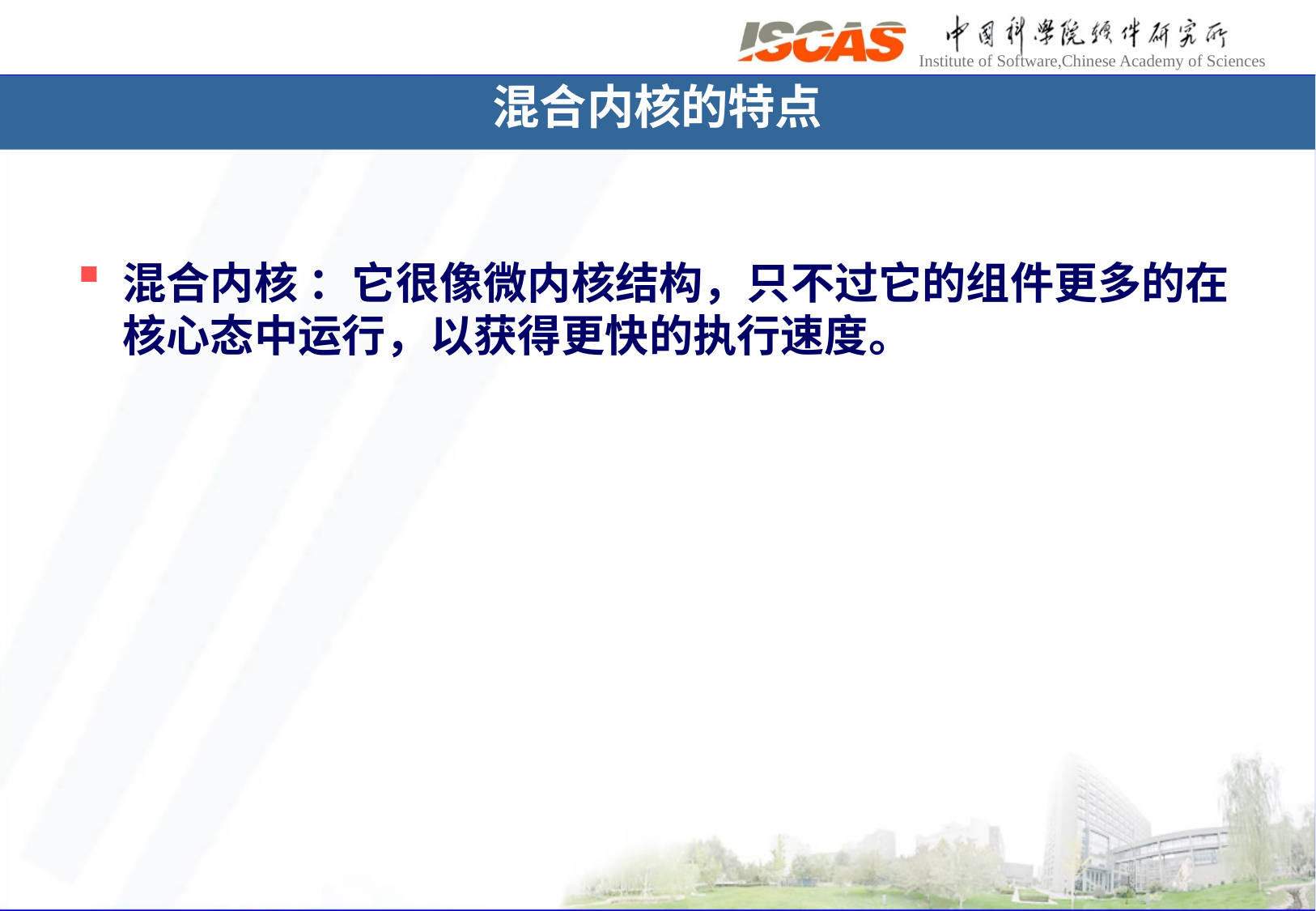

# 混合内核的特点

混合内核 ：它很像微内核结构，只不过它的组件更多的在核心态中运行，以获得更快的执行速度。